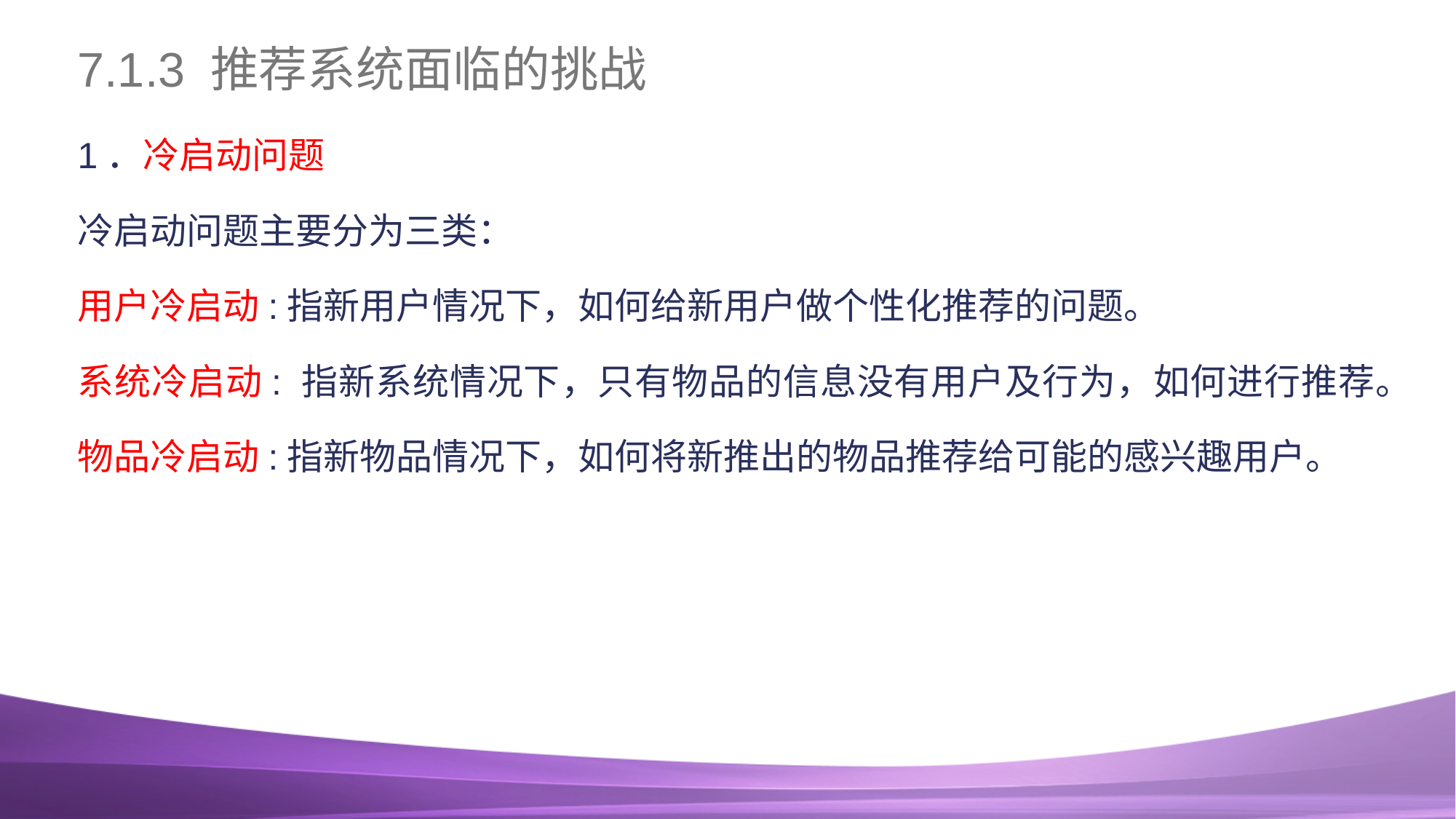

# 7.1.3 推荐系统面临的挑战
1．冷启动问题
冷启动问题主要分为三类：
用户冷启动:指新用户情况下，如何给新用户做个性化推荐的问题。
系统冷启动: 指新系统情况下，只有物品的信息没有用户及行为，如何进行推荐。
物品冷启动:指新物品情况下，如何将新推出的物品推荐给可能的感兴趣用户。